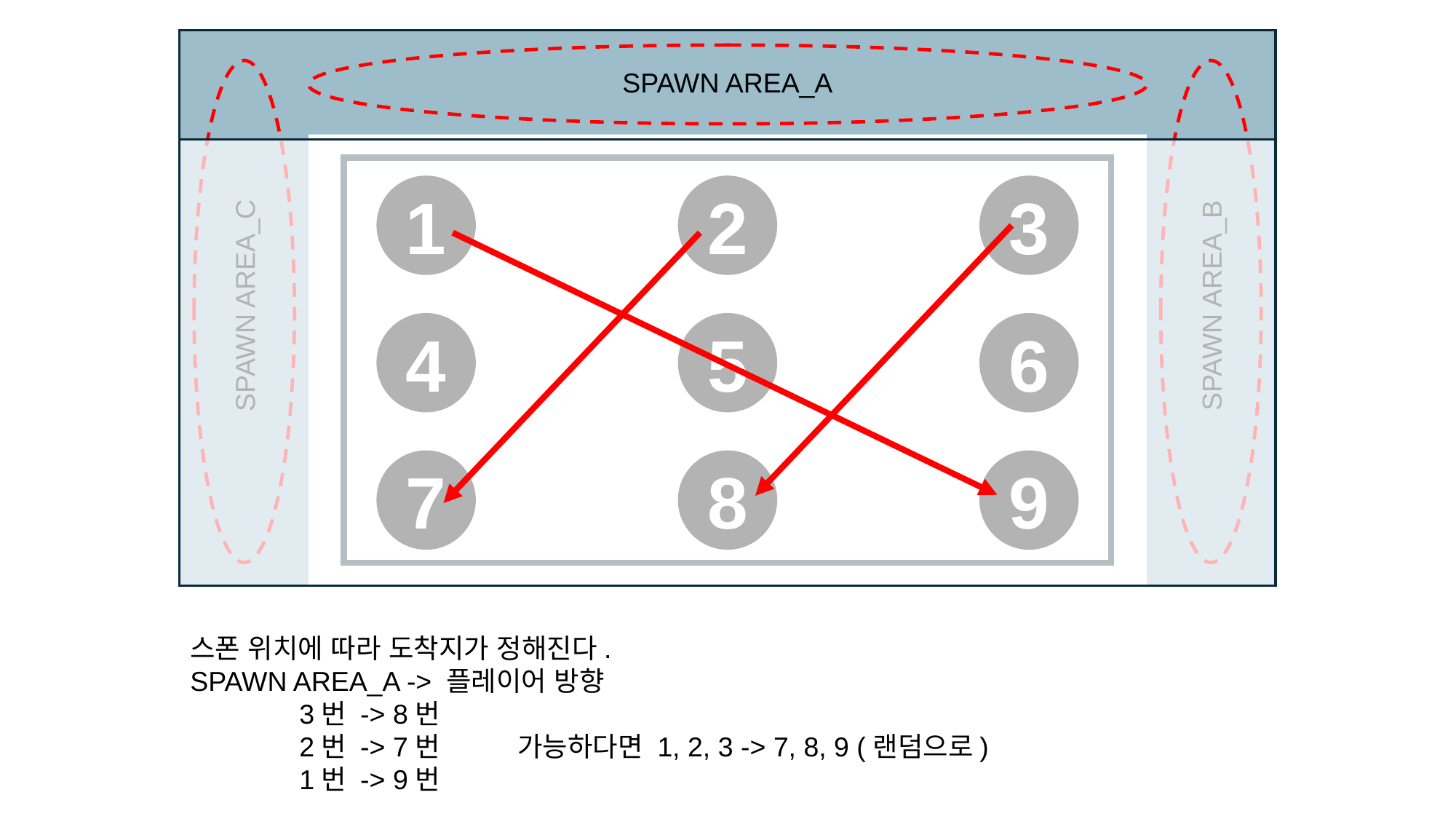

SPAWN AREA_A

1
2
3
4
5
6
7
8
9
SPAWN AREA_C
SPAWN AREA_B
스폰 위치에 따라 도착지가 정해진다.
SPAWN AREA_A -> 플레이어 방향
	3번 -> 8번
	2번 -> 7번	가능하다면 1, 2, 3 -> 7, 8, 9 (랜덤으로)
	1번 -> 9번